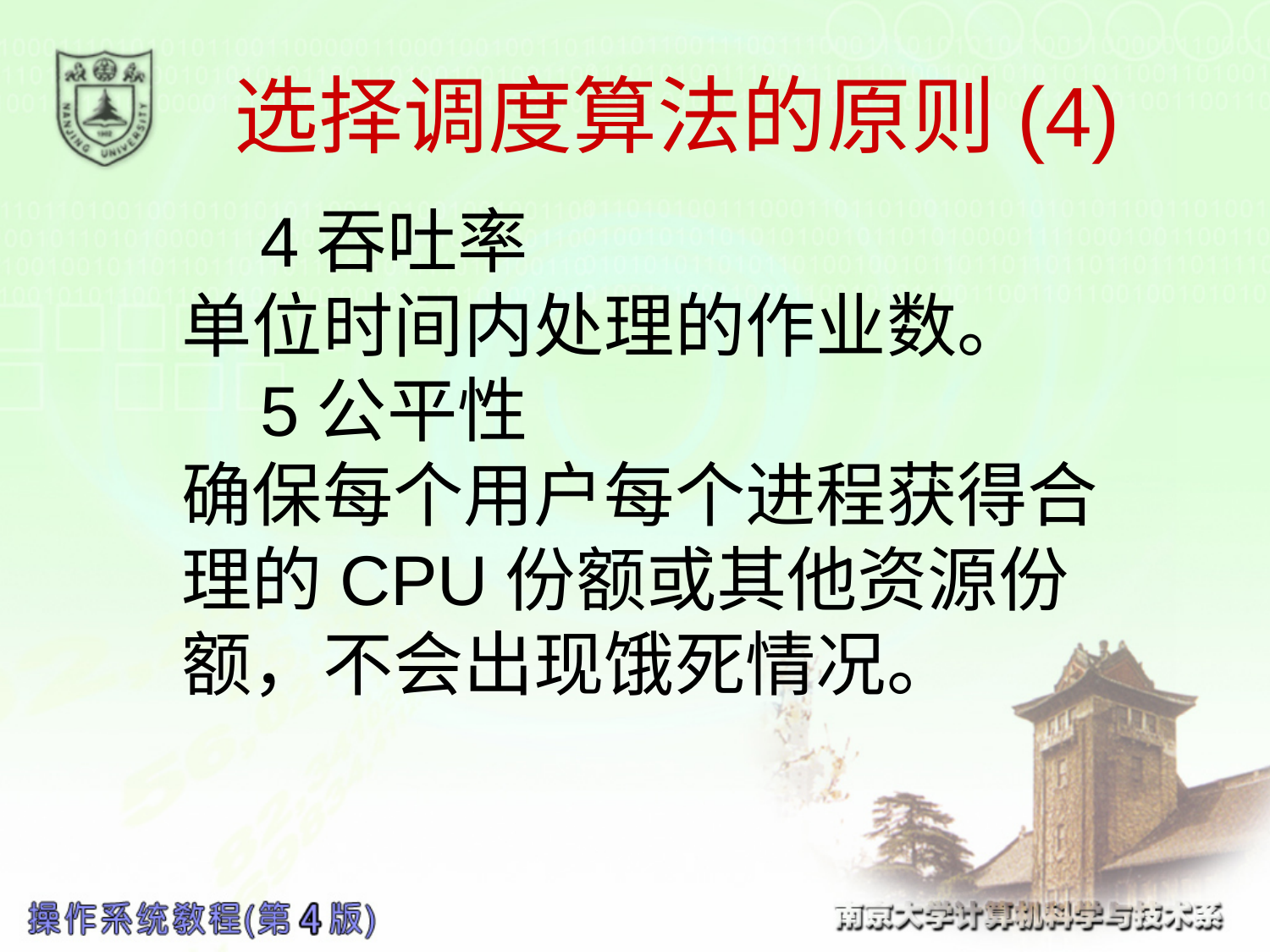

选择调度算法的原则(4)

    4吞吐率
单位时间内处理的作业数。
    5公平性
确保每个用户每个进程获得合理的CPU份额或其他资源份额，不会出现饿死情况。